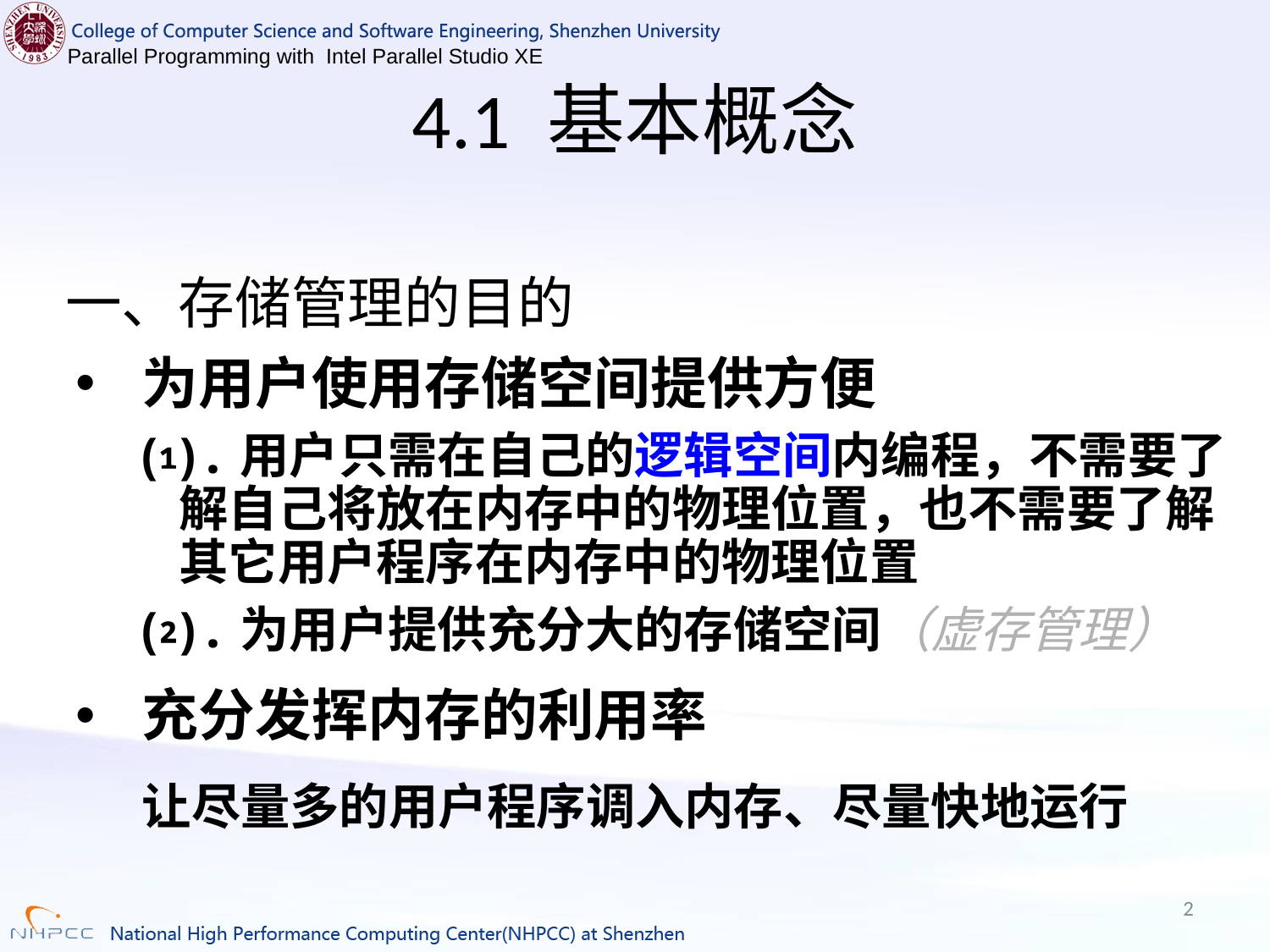

# 4.1 基本概念
一、存储管理的目的
为用户使用存储空间提供方便
⑴.用户只需在自己的逻辑空间内编程，不需要了解自己将放在内存中的物理位置，也不需要了解其它用户程序在内存中的物理位置
⑵.为用户提供充分大的存储空间（虚存管理）
充分发挥内存的利用率
 	让尽量多的用户程序调入内存、尽量快地运行
2